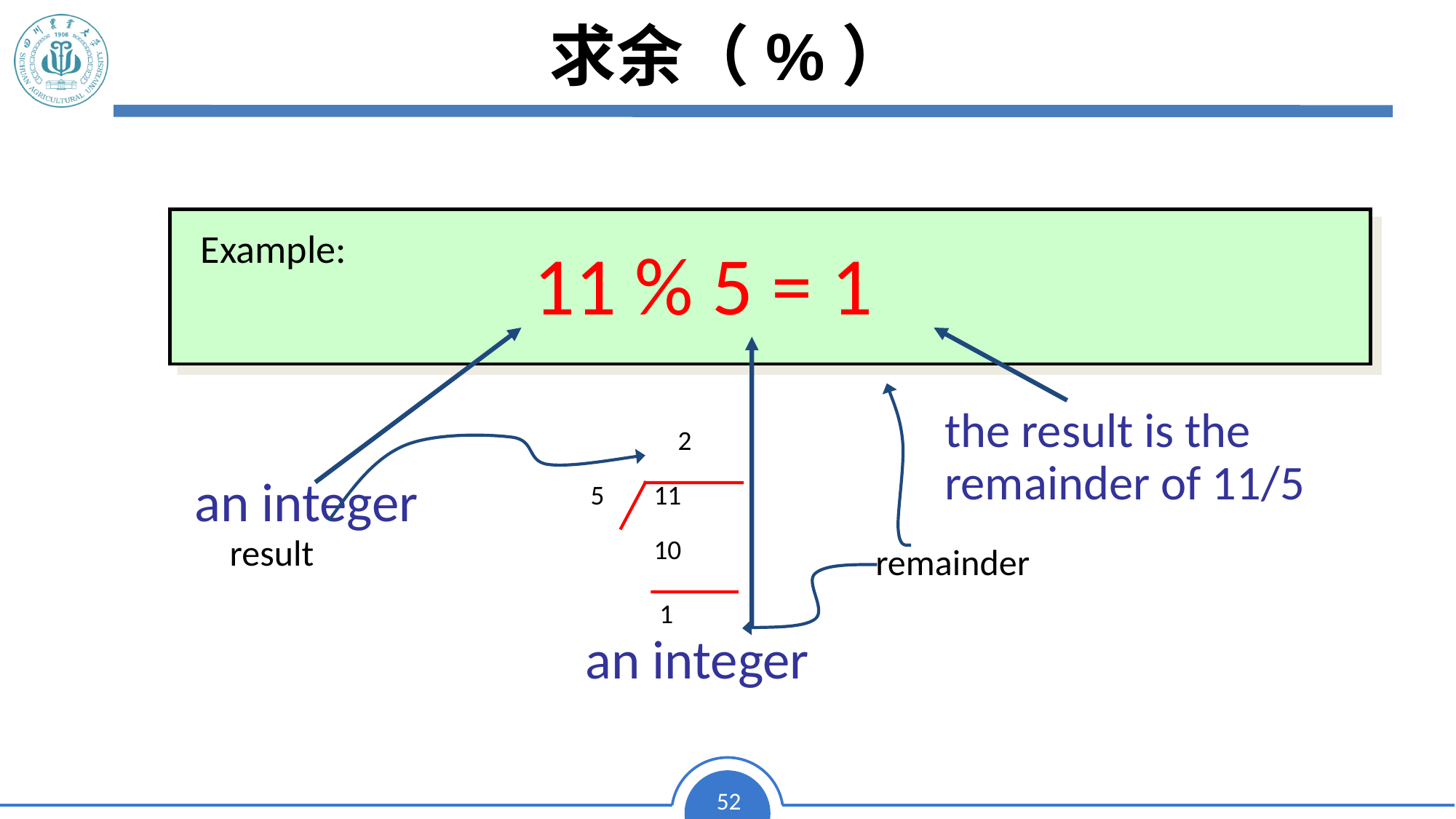

# 求余（%）
Example:

11 % 5 = 1

an integer

the result is the remainder of 11/5

an integer

2

result
5
11

10
remainder

1